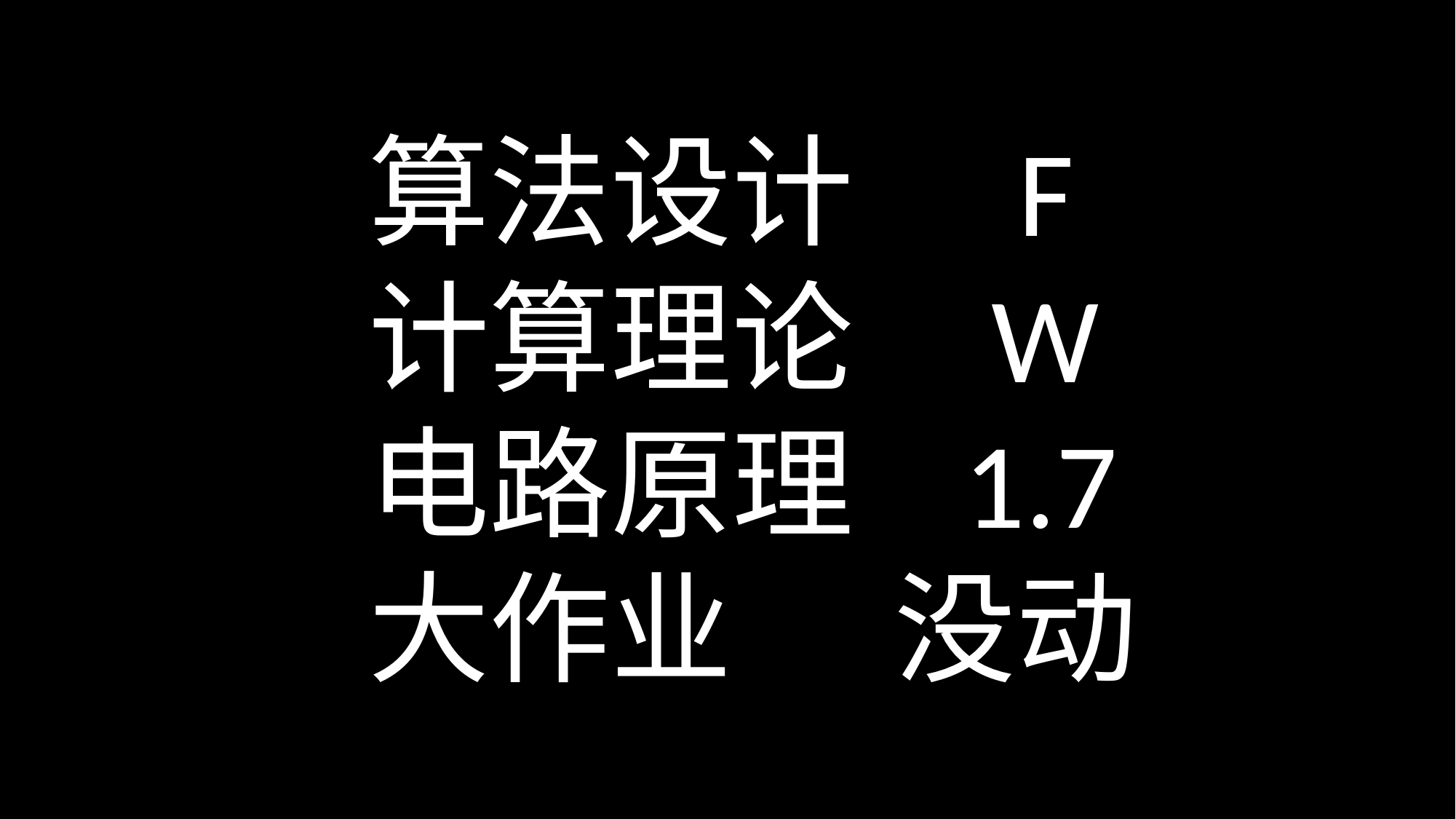

算法设计     F
计算理论    W
电路原理   1.7
大作业      没动